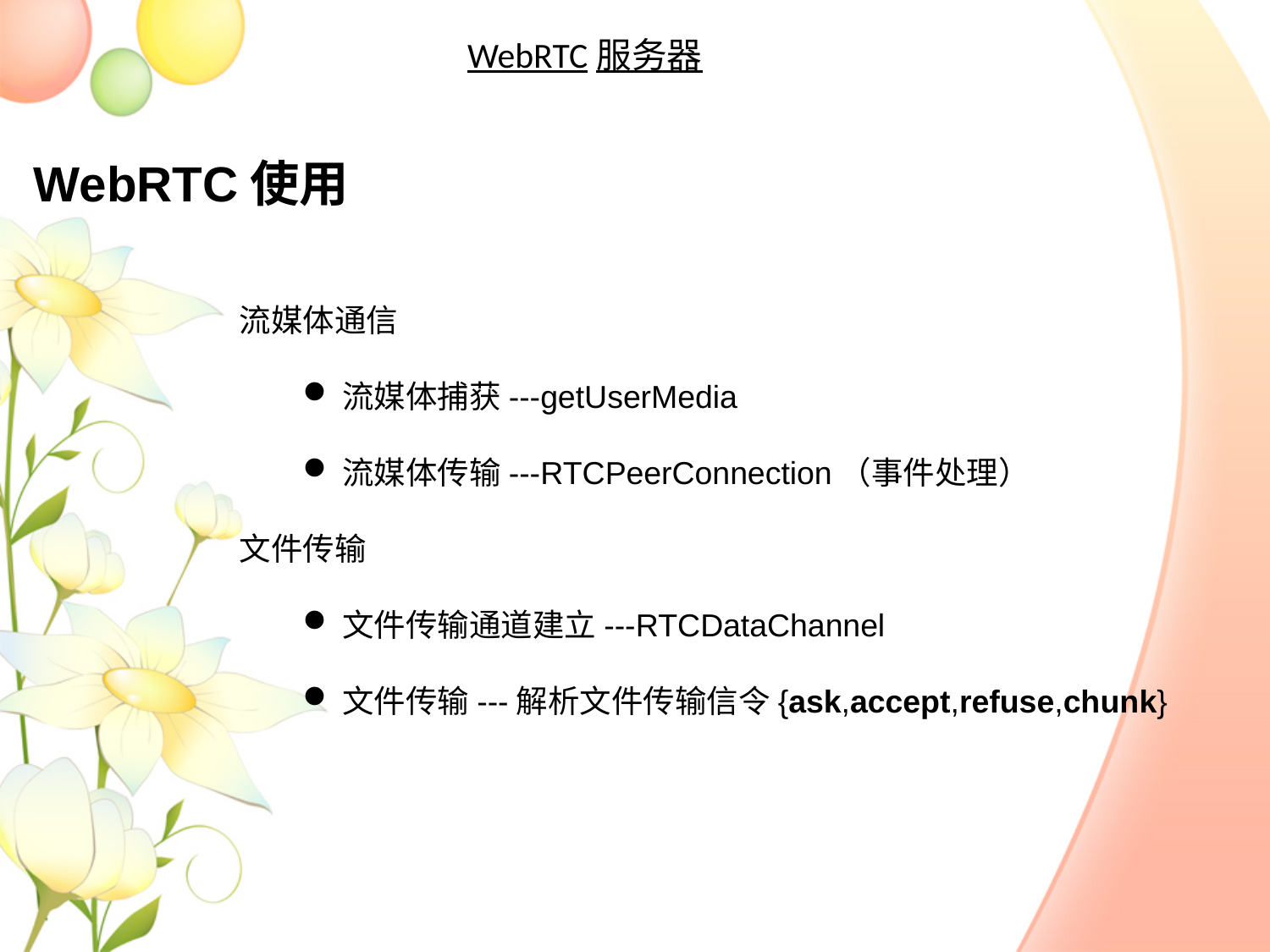

WebRTC服务器
WebRTC使用
流媒体通信
流媒体捕获---getUserMedia
流媒体传输---RTCPeerConnection（事件处理）
文件传输
文件传输通道建立---RTCDataChannel
文件传输---解析文件传输信令{ask,accept,refuse,chunk}